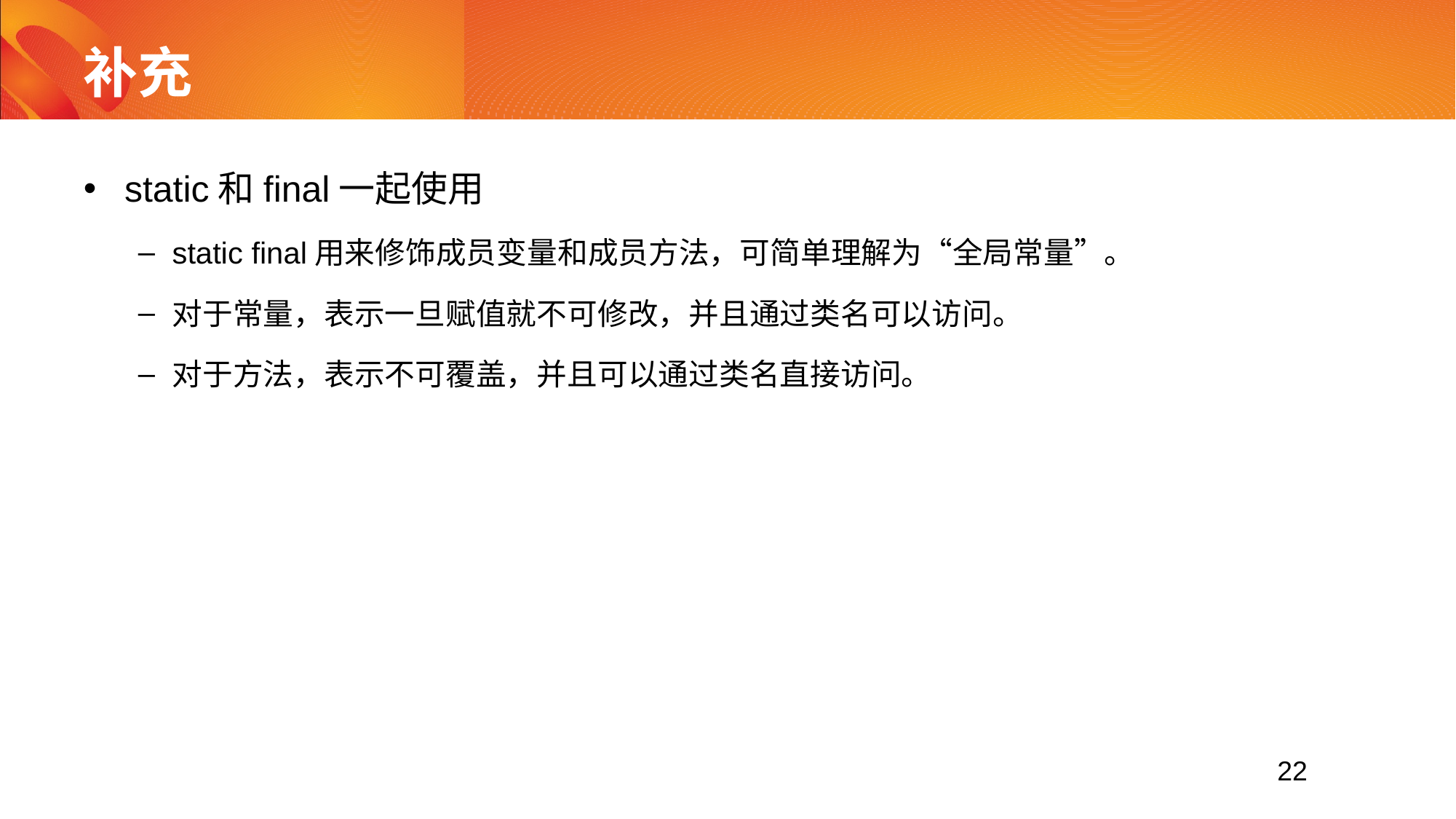

# 补充
static和final一起使用
static final用来修饰成员变量和成员方法，可简单理解为“全局常量”。
对于常量，表示一旦赋值就不可修改，并且通过类名可以访问。
对于方法，表示不可覆盖，并且可以通过类名直接访问。